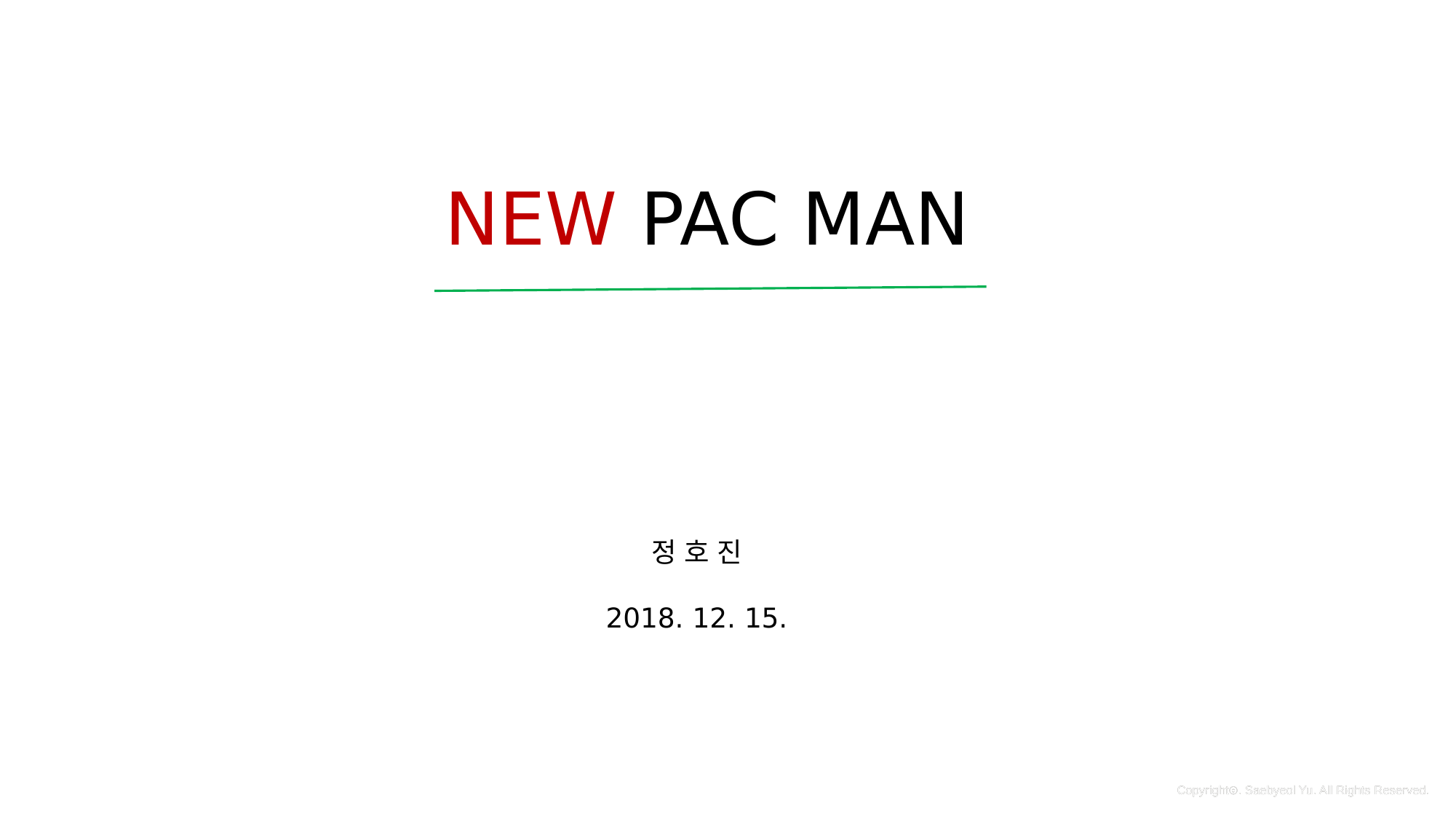

NEW PAC MAN
PAC MAN
정 호 진
정 호 진

2018. 12. 15.

2018.12.15.
Copyrightⓒ. Saebyeol Yu. All Rights Reserved.